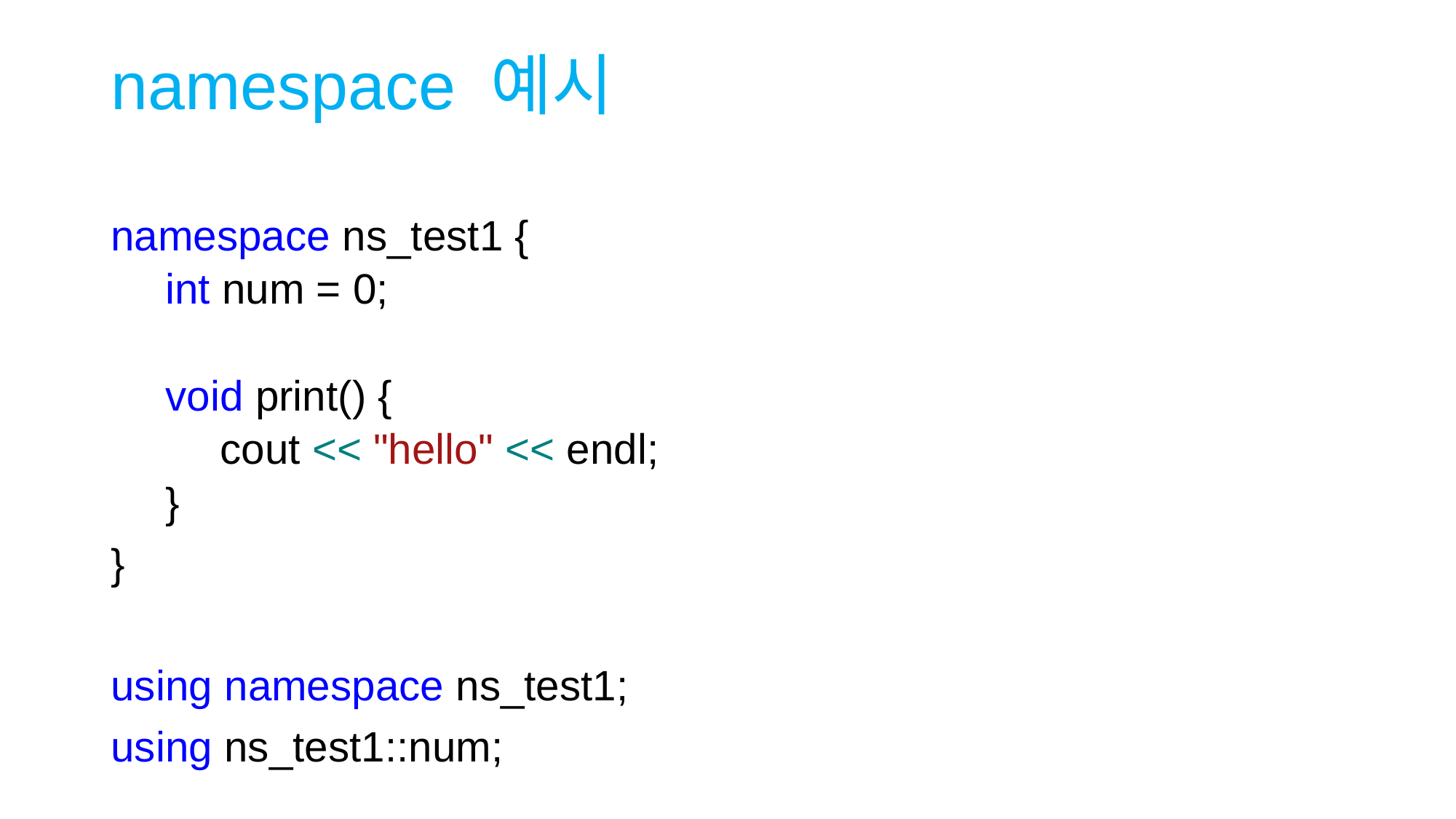

# namespace 예시
namespace ns_test1 {
int num = 0;

void print() {
cout << "hello" << endl;
}
}

using namespace ns_test1;
using ns_test1::num;